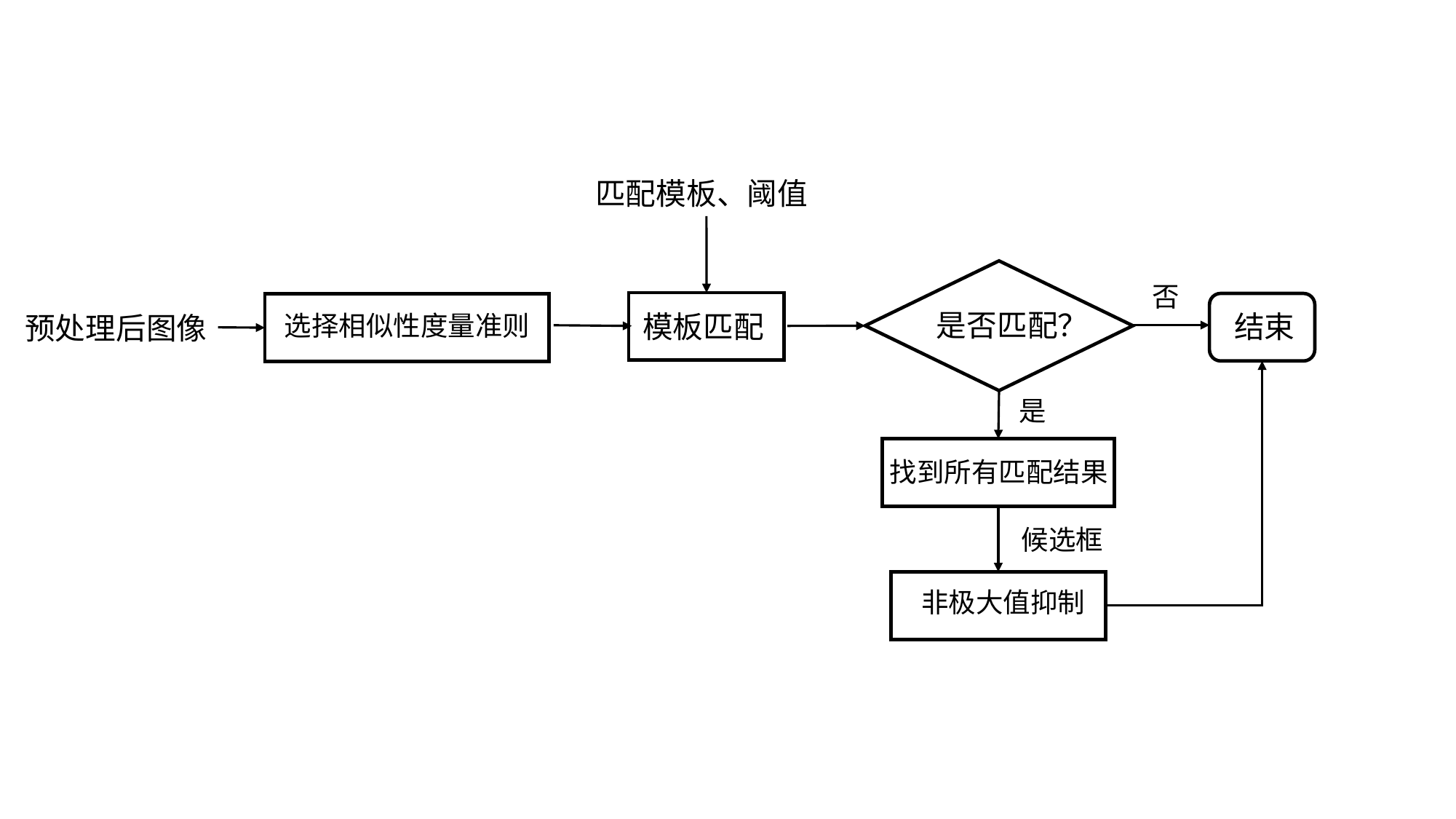

匹配模板、阈值

否

模板匹配

结束

选择相似性度量准则
是否匹配？
预处理后图像
是

找到所有匹配结果
候选框

非极大值抑制